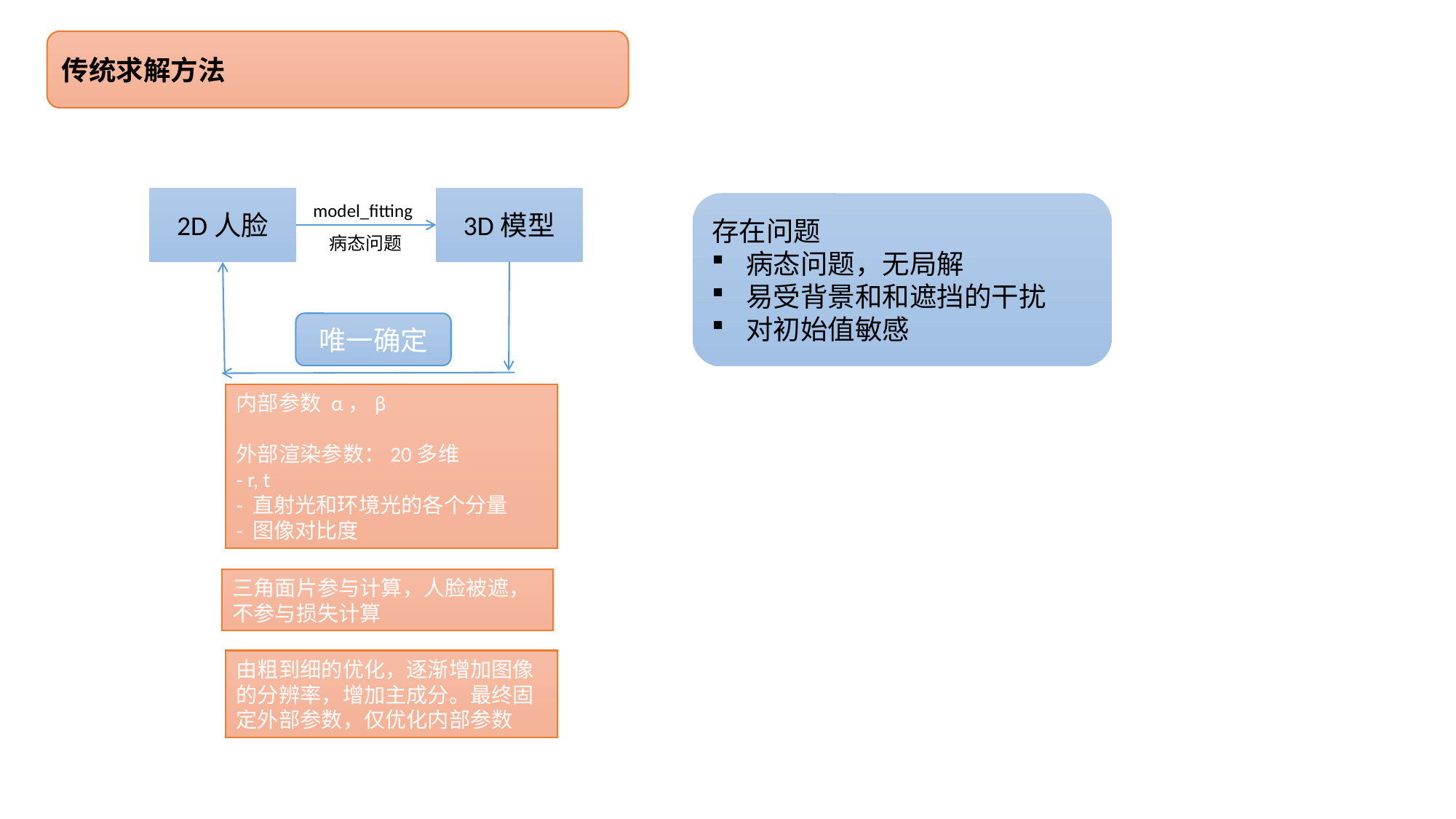

传统求解方法
2D人脸
3D模型
存在问题
病态问题，无局解
易受背景和和遮挡的干扰
对初始值敏感
model_fitting
病态问题
唯一确定
内部参数 α，β

外部渲染参数：20多维
- r, t
- 直射光和环境光的各个分量
- 图像对比度
三角面片参与计算，人脸被遮，不参与损失计算
由粗到细的优化，逐渐增加图像的分辨率，增加主成分。最终固定外部参数，仅优化内部参数